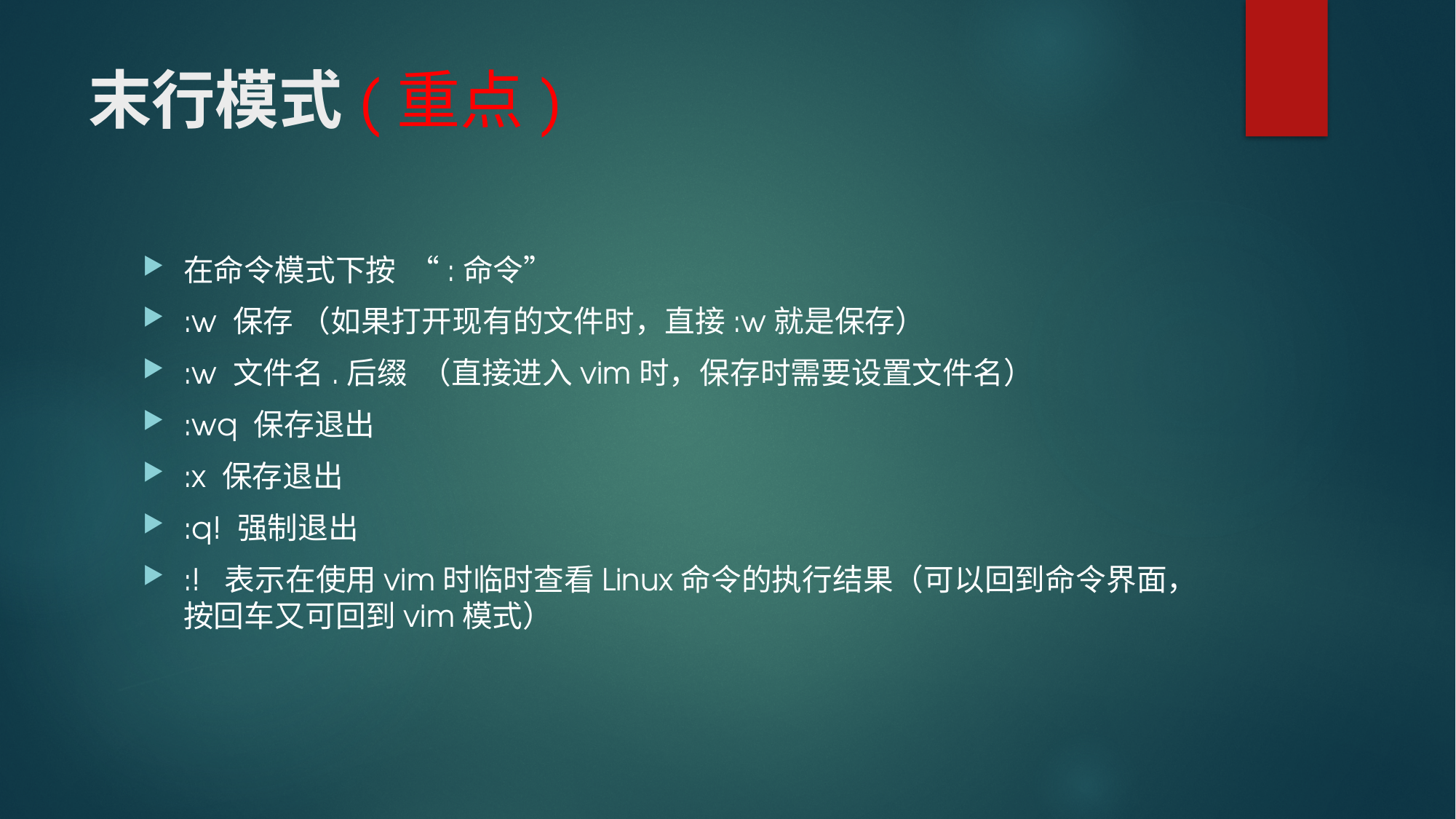

# 末行模式(重点)
在命令模式下按  “:命令”
:w 保存 （如果打开现有的文件时，直接:w就是保存）
:w 文件名.后缀  （直接进入vim时，保存时需要设置文件名）
:wq 保存退出
:x 保存退出
:q! 强制退出
:!  表示在使用vim时临时查看Linux命令的执行结果（可以回到命令界面，按回车又可回到vim模式）